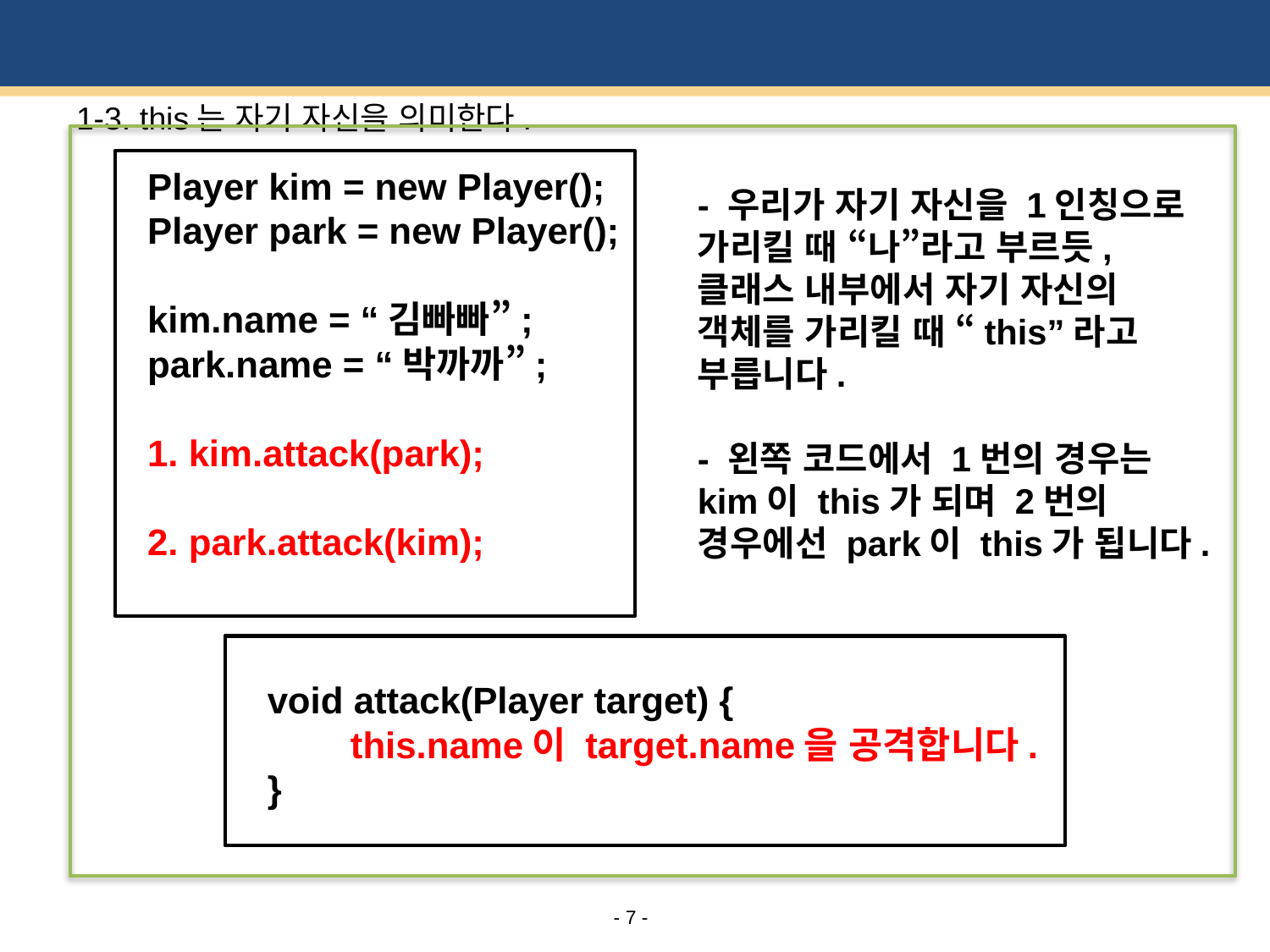

# 1-3. this는 자기 자신을 의미한다.

Player kim = new Player();
Player park = new Player();

kim.name = “김빠빠”;
park.name = “박까까”;

1. kim.attack(park);

2. park.attack(kim);
- 우리가 자기 자신을 1인칭으로 가리킬 때 “나”라고 부르듯,
클래스 내부에서 자기 자신의 객체를 가리킬 때 “this”라고 부릅니다.

- 왼쪽 코드에서 1번의 경우는 kim이 this가 되며 2번의 경우에선 park이 this가 됩니다.

void attack(Player target) {
        this.name이 target.name을 공격합니다.
}